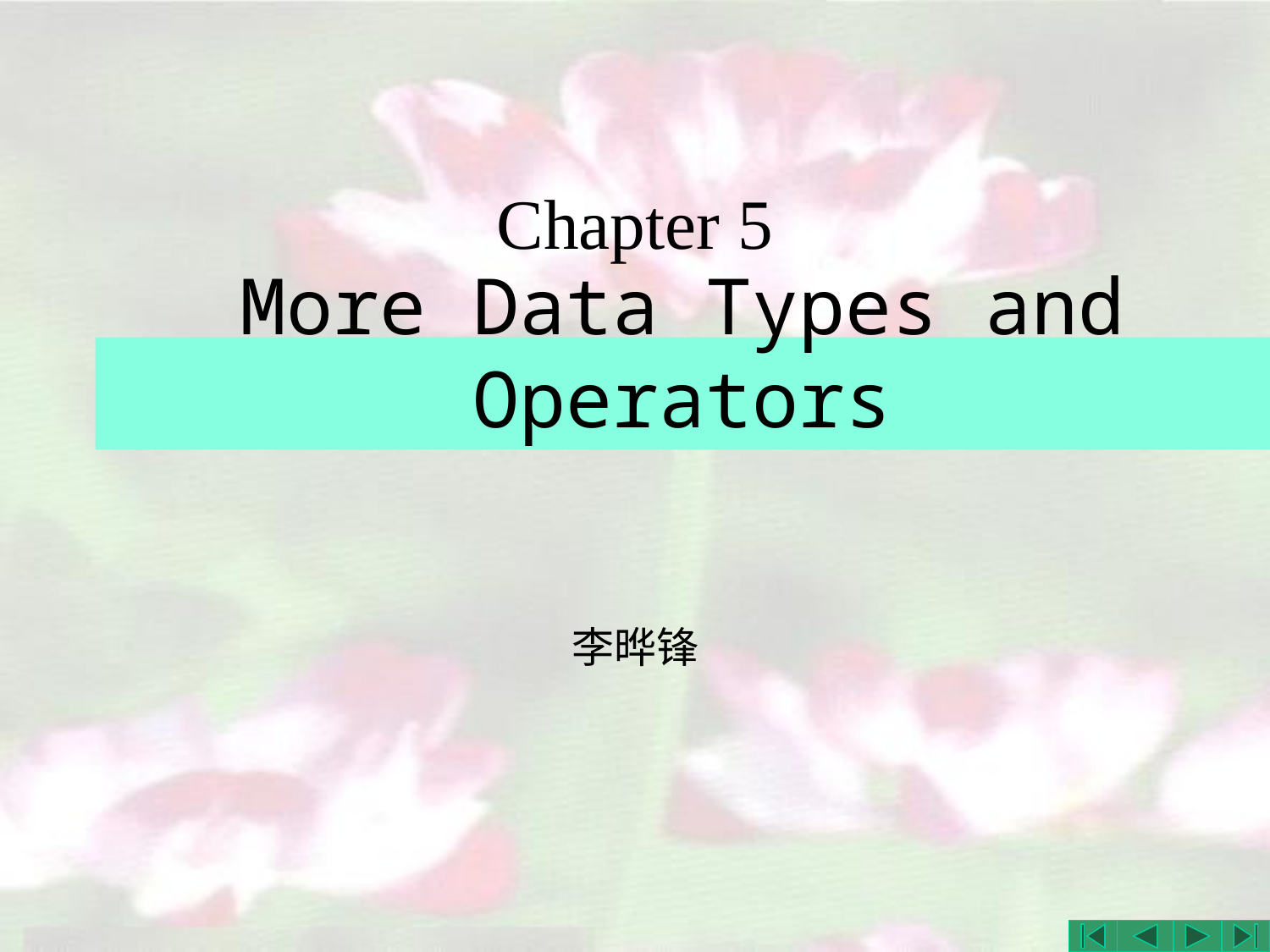

# Chapter 5
More Data Types and Operators
李晔锋